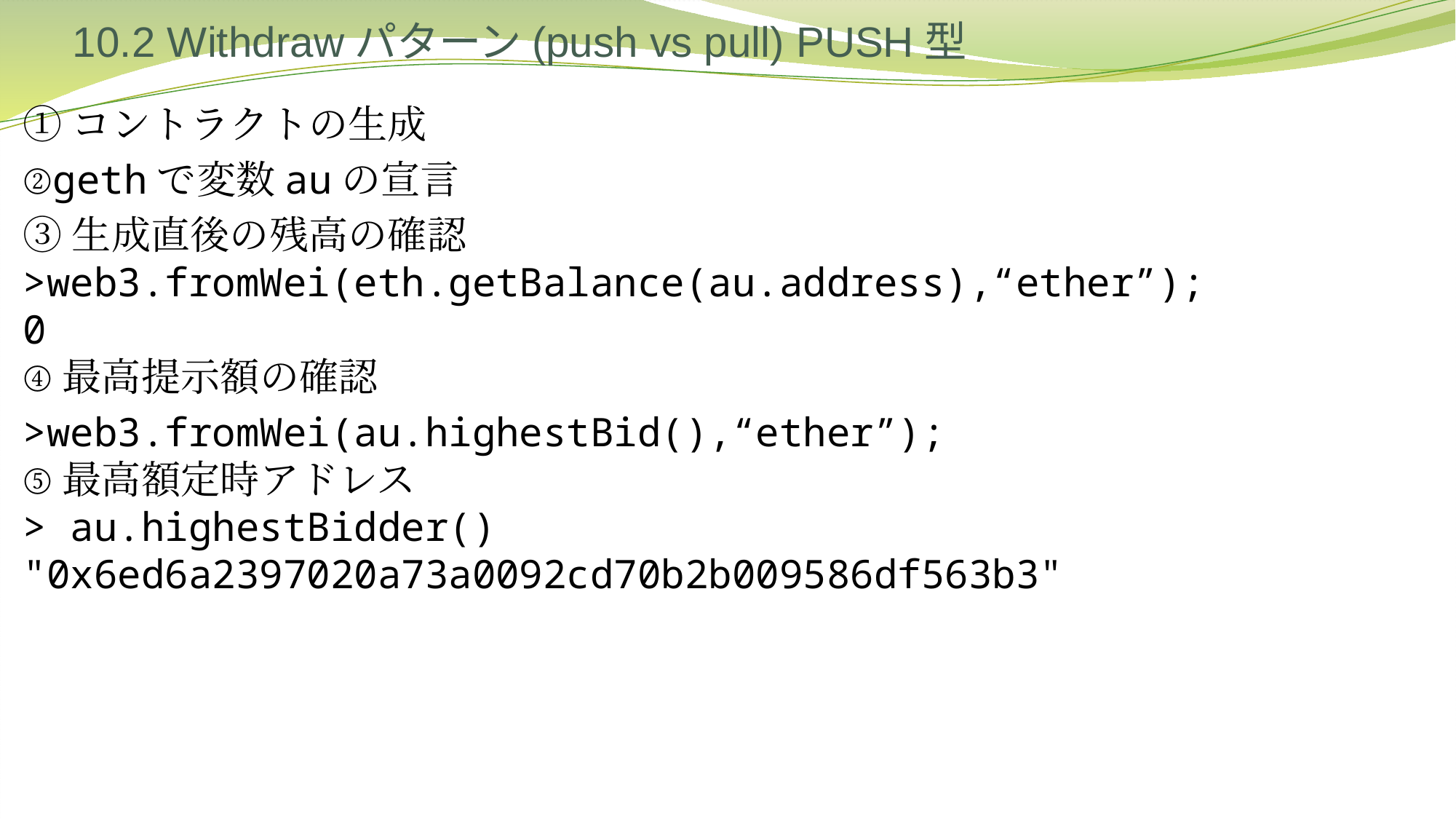

# 10.2 Withdrawパターン(push vs pull) PUSH型

①コントラクトの生成
②gethで変数auの宣言
③生成直後の残高の確認
>web3.fromWei(eth.getBalance(au.address),“ether”);
0
④最高提示額の確認
>web3.fromWei(au.highestBid(),“ether”);
⑤最高額定時アドレス
> au.highestBidder()
"0x6ed6a2397020a73a0092cd70b2b009586df563b3"